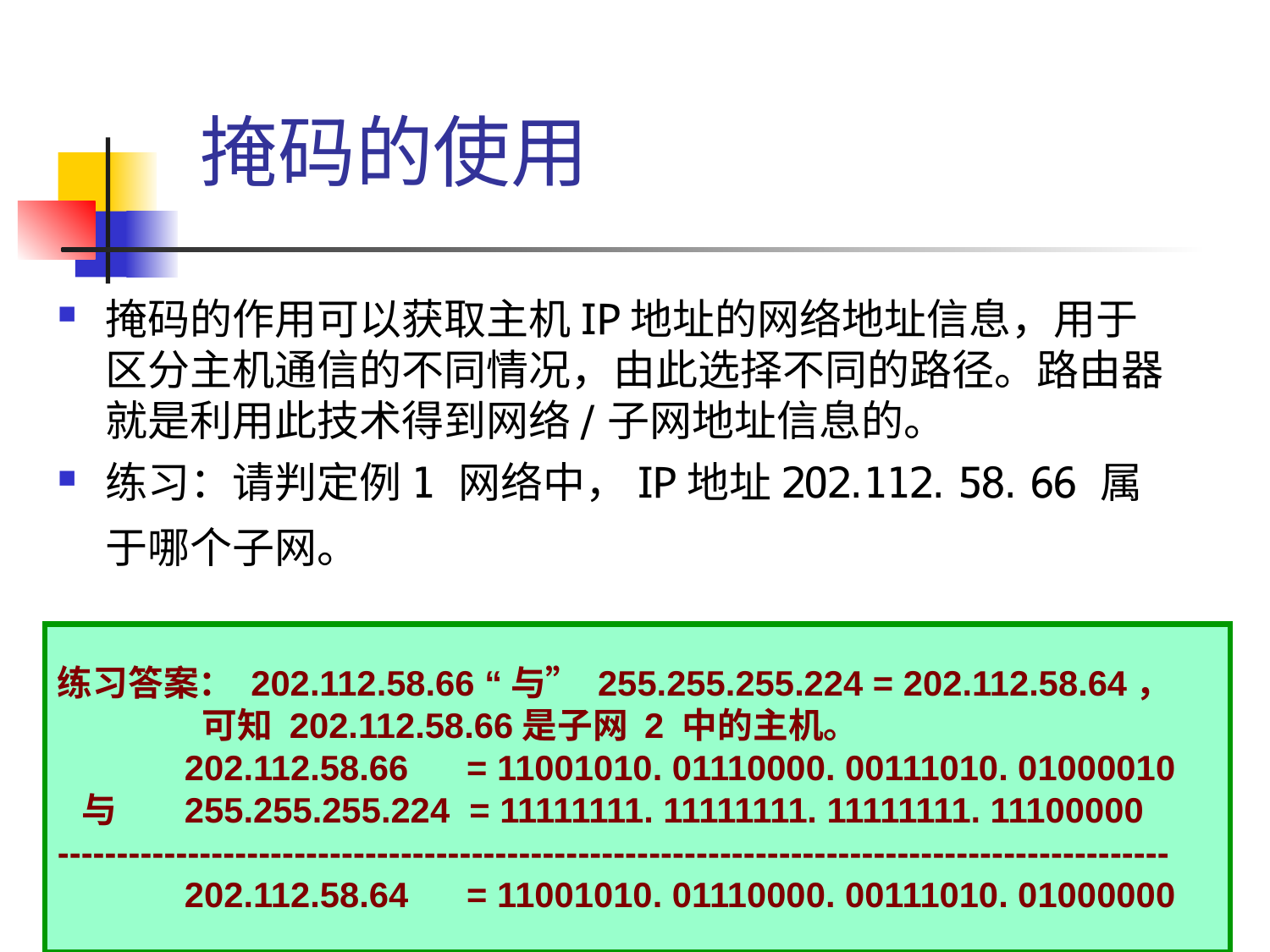

# 掩码的使用
掩码的作用可以获取主机IP地址的网络地址信息，用于区分主机通信的不同情况，由此选择不同的路径。路由器就是利用此技术得到网络/子网地址信息的。
练习：请判定例1 网络中，IP地址202.112. 58. 66 属于哪个子网。
练习答案： 202.112.58.66 “与” 255.255.255.224 = 202.112.58.64，
                  可知 202.112.58.66是子网 2 中的主机。
	202.112.58.66      = 11001010. 01110000. 00111010. 01000010
  与 	255.255.255.224  = 11111111. 11111111. 11111111. 11100000
----------------------------------------------------------------------------------------------
       	202.112.58.64      = 11001010. 01110000. 00111010. 01000000